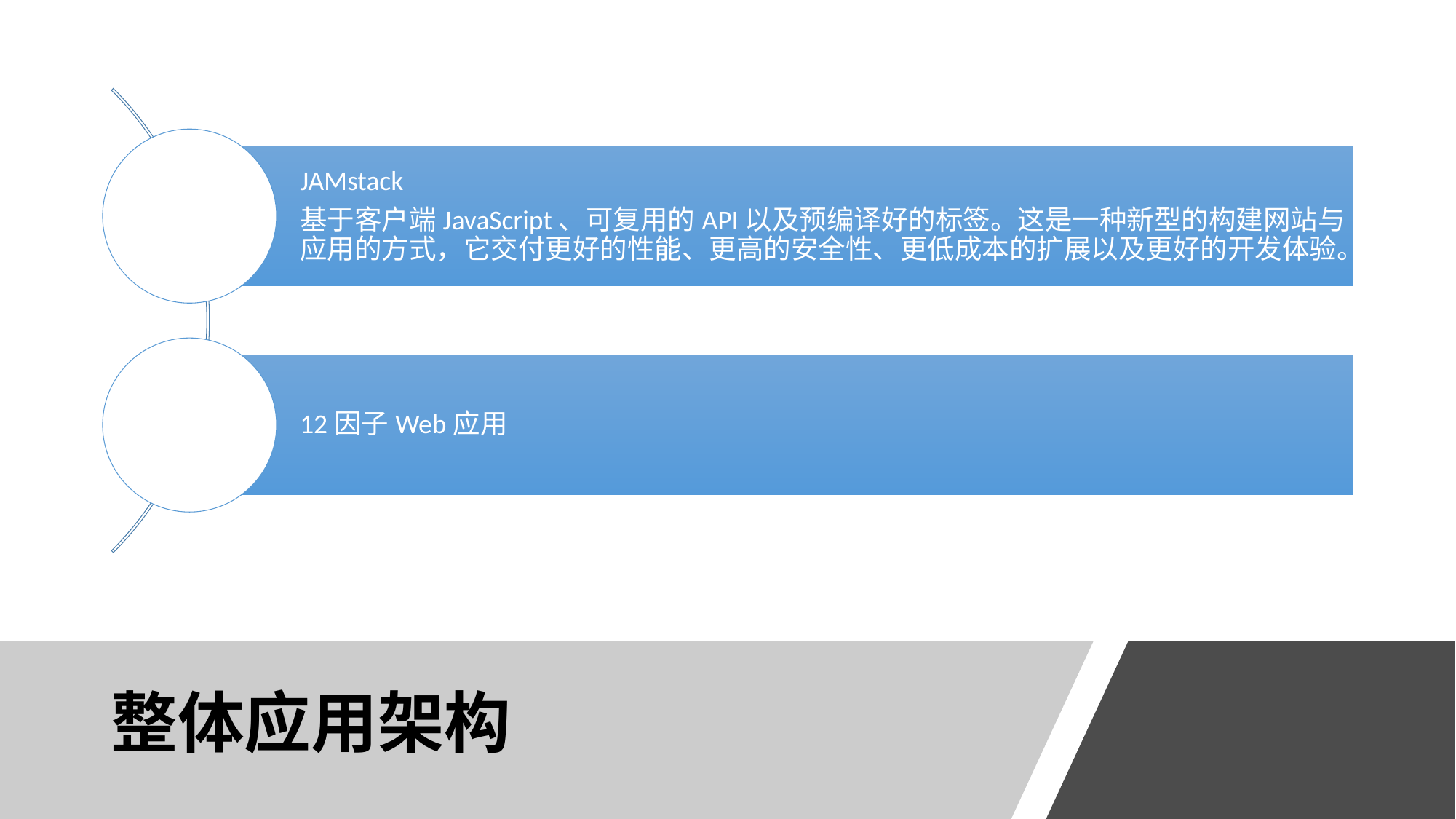

JAMstack
基于客户端JavaScript、可复用的API以及预编译好的标签。这是一种新型的构建网站与应用的方式，它交付更好的性能、更高的安全性、更低成本的扩展以及更好的开发体验。
12因子Web应用

# 整体应用架构